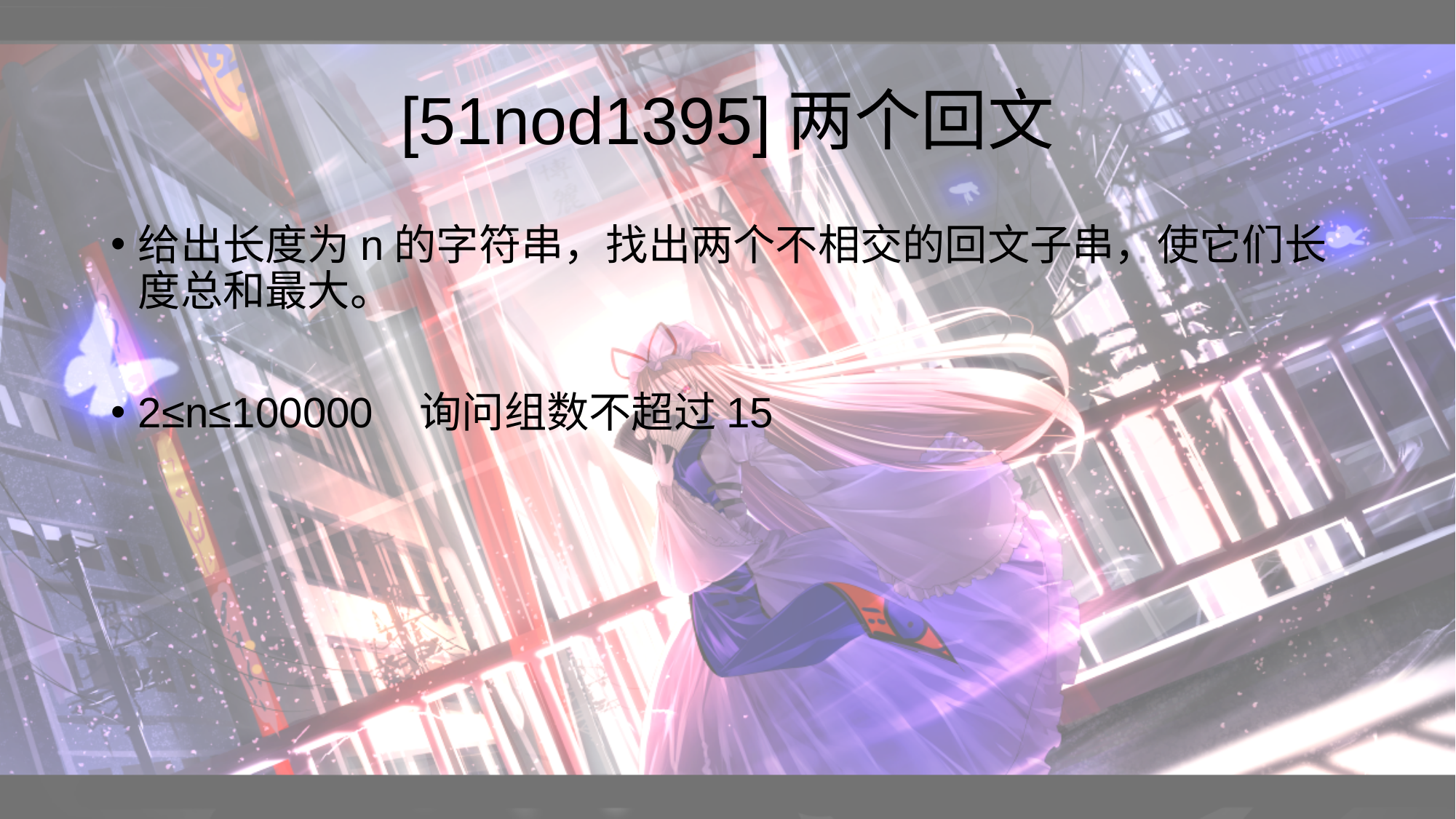

# [51nod1395]两个回文
给出长度为n的字符串，找出两个不相交的回文子串，使它们长度总和最大。

2≤n≤100000   询问组数不超过15